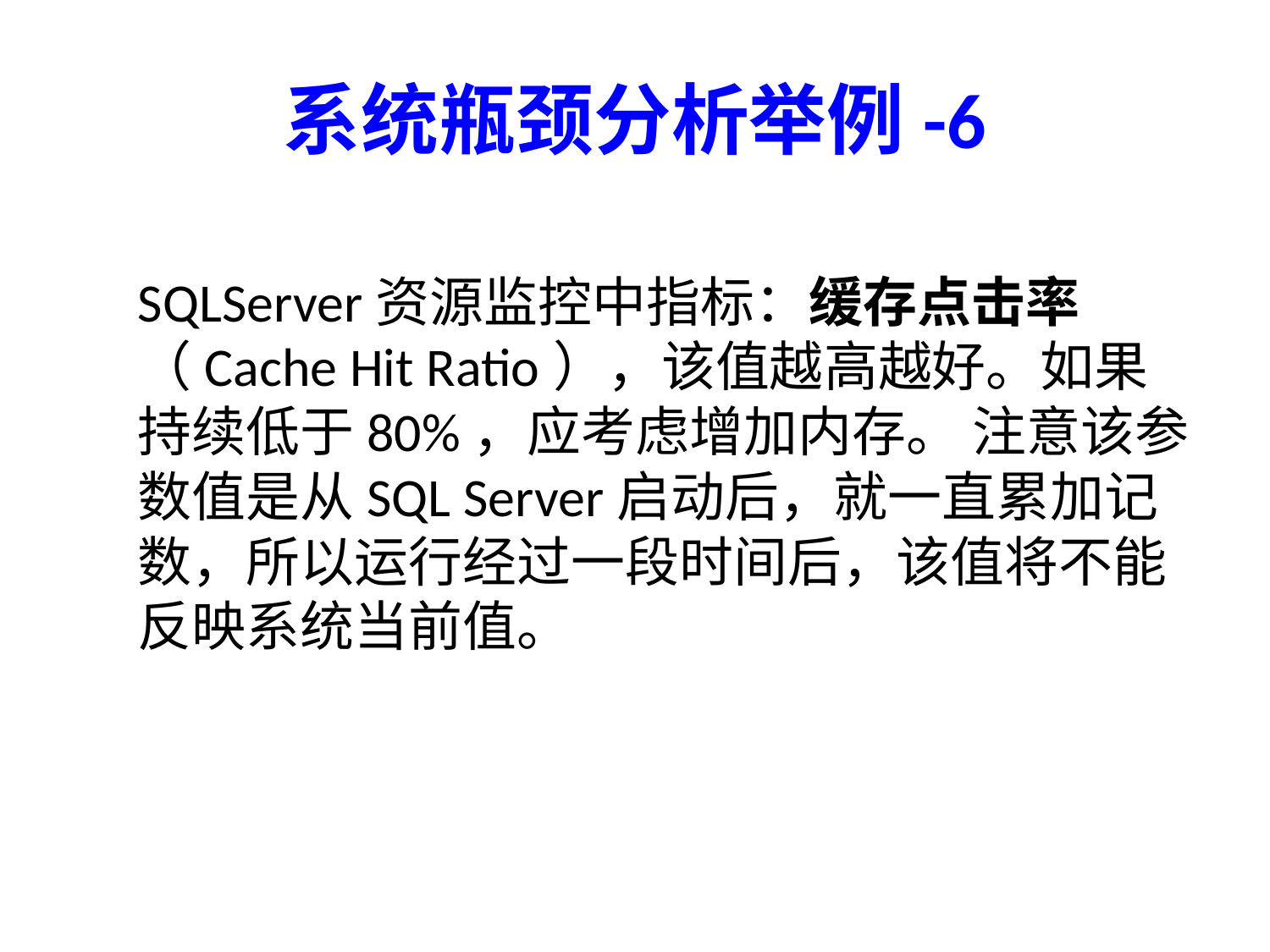

# 系统瓶颈分析举例-6
SQLServer资源监控中指标：缓存点击率（Cache Hit Ratio），该值越高越好。如果持续低于80%，应考虑增加内存。 注意该参数值是从SQL Server启动后，就一直累加记数，所以运行经过一段时间后，该值将不能反映系统当前值。